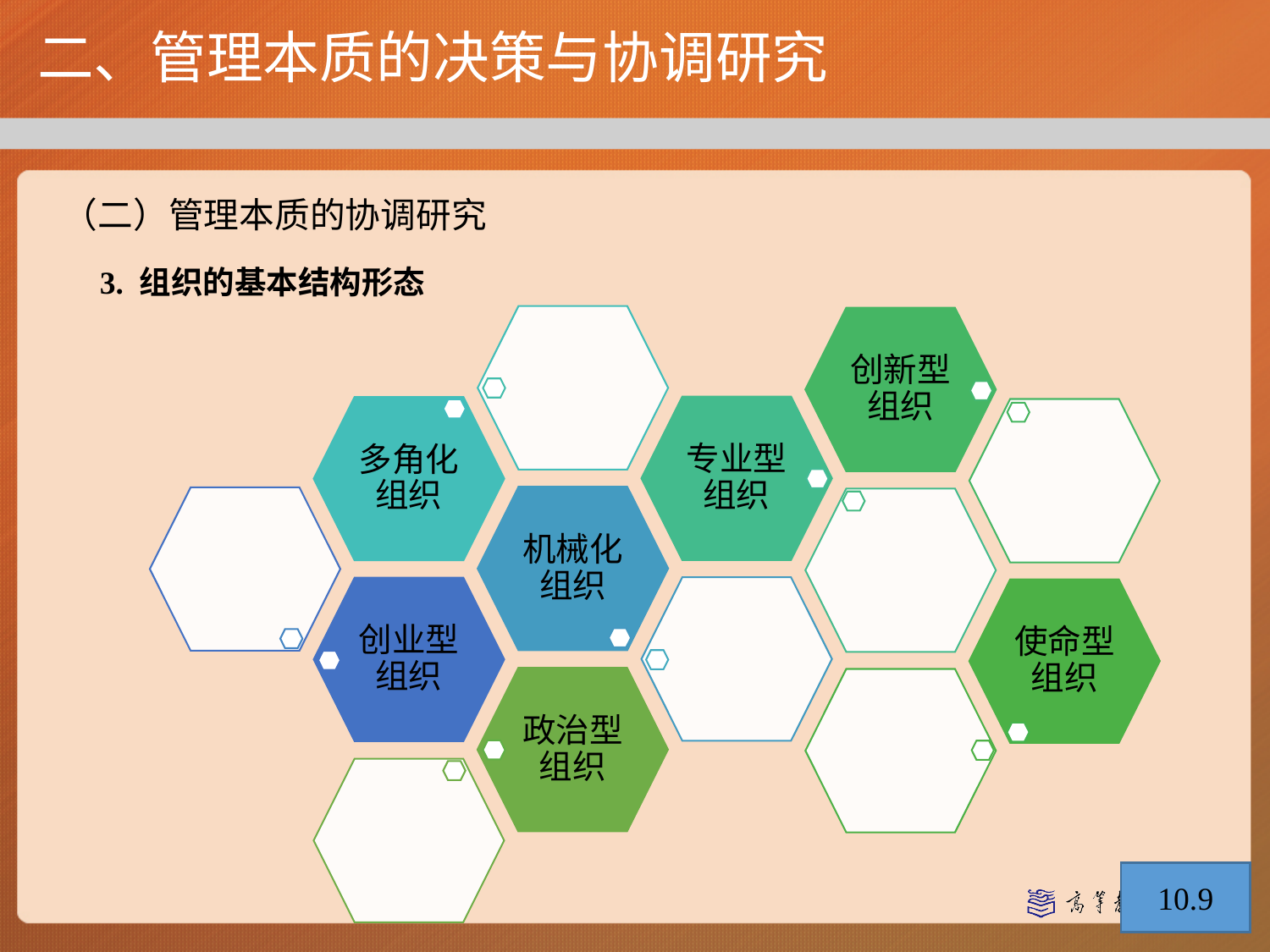

二、管理本质的决策与协调研究
（二）管理本质的协调研究
3. 组织的基本结构形态
创业型组织
机械化组织
多角化组织
专业型组织
创新型组织
使命型组织
政治型组织
10.9